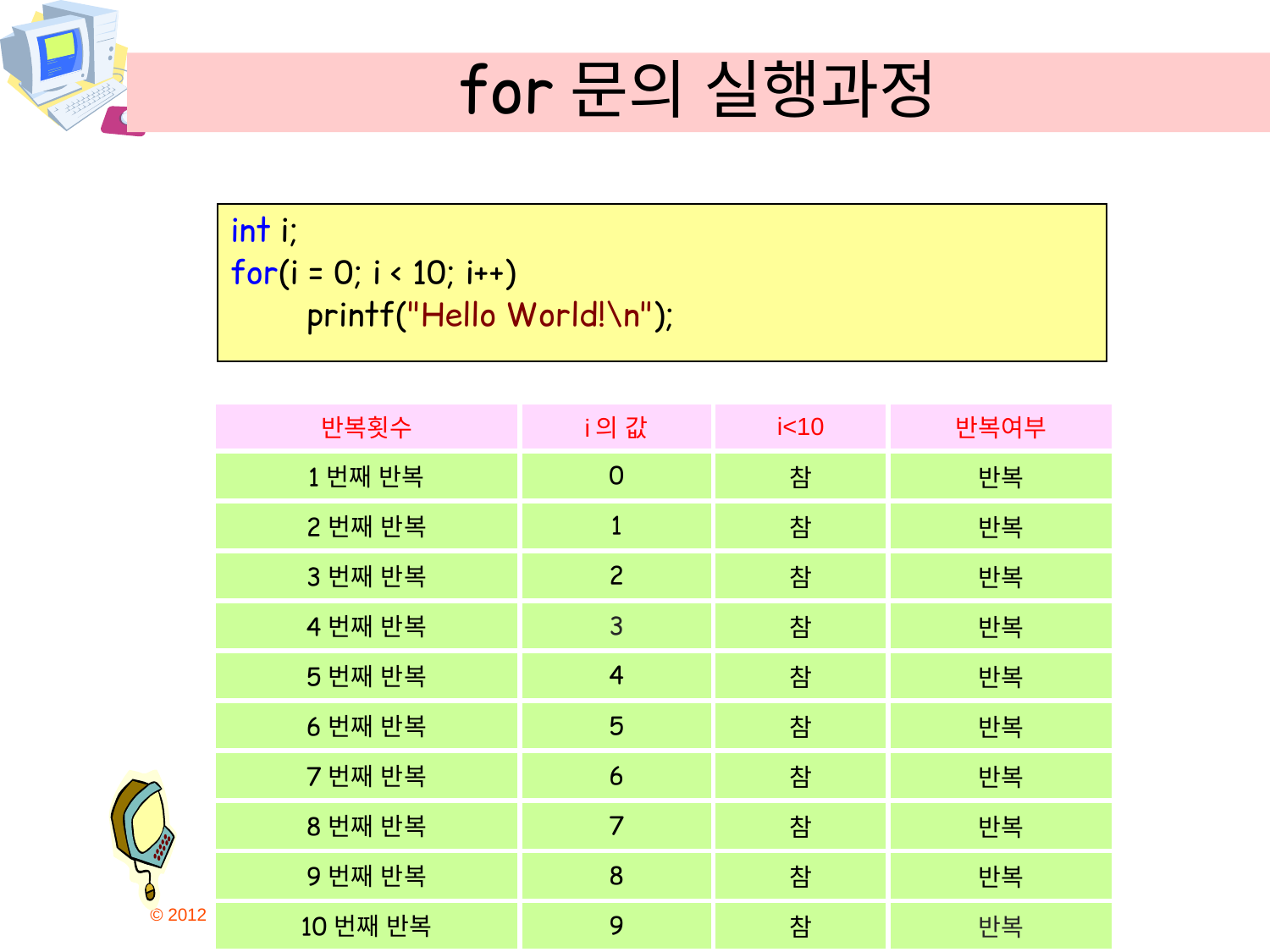

for문의 실행과정
int i;
for(i = 0; i < 10; i++)
        printf("Hello World!\n");

| 반복횟수 | i의 값 | i<10 | 반복여부 |
| --- | --- | --- | --- |
| 1번째 반복 | 0 | 참 | 반복 |
| 2번째 반복 | 1 | 참 | 반복 |
| 3번째 반복 | 2 | 참 | 반복 |
| 4번째 반복 | 3 | 참 | 반복 |
| 5번째 반복 | 4 | 참 | 반복 |
| 6번째 반복 | 5 | 참 | 반복 |
| 7번째 반복 | 6 | 참 | 반복 |
| 8번째 반복 | 7 | 참 | 반복 |
| 9번째 반복 | 8 | 참 | 반복 |
| 10번째 반복 | 9 | 참 | 반복 |
| 11번째 반복 | 10 | 거짓 | 중지 |